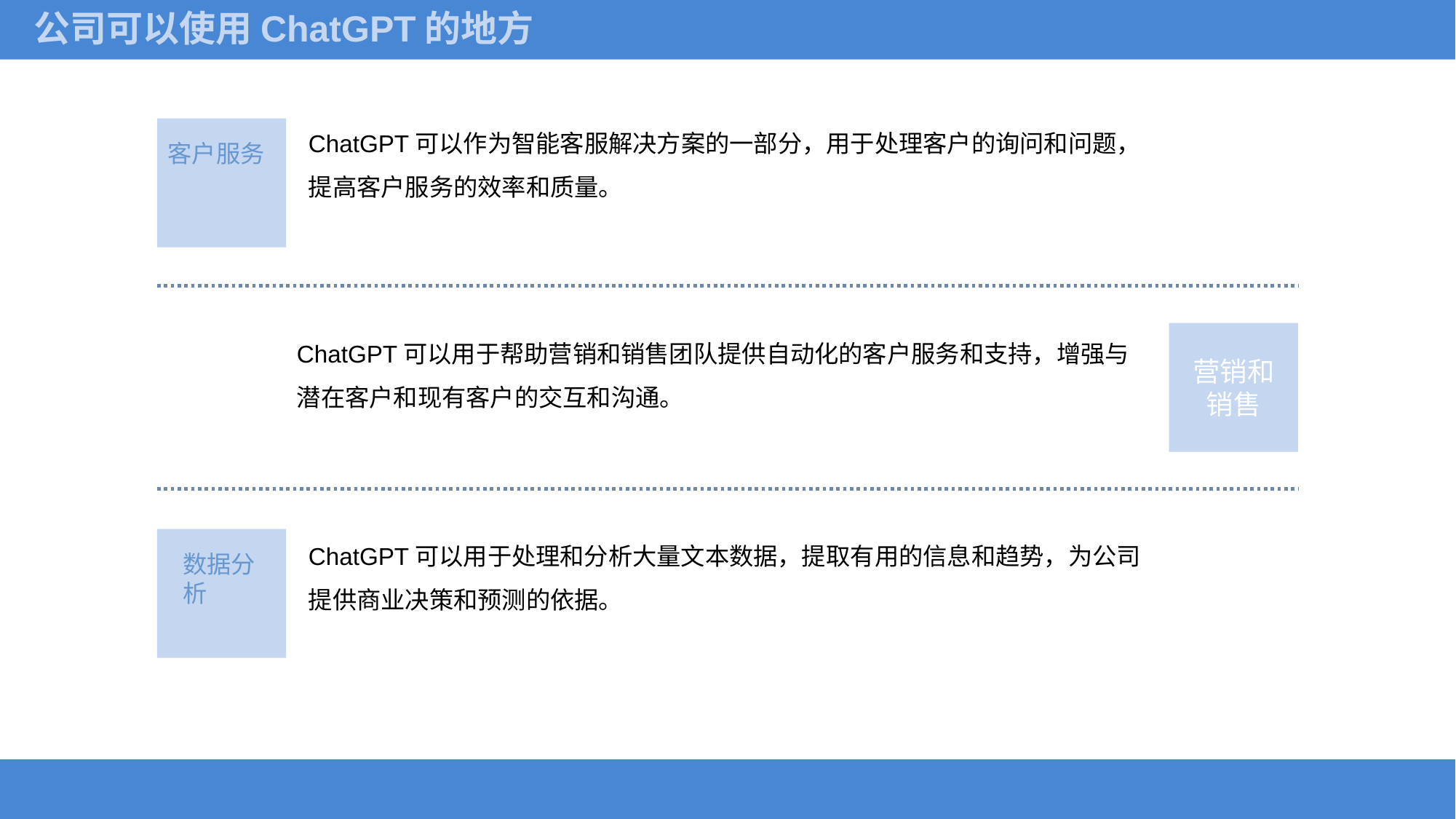

公司可以使用ChatGPT的地方
ChatGPT可以作为智能客服解决方案的一部分，用于处理客户的询问和问题，提高客户服务的效率和质量。

客户服务
ChatGPT可以用于帮助营销和销售团队提供自动化的客户服务和支持，增强与潜在客户和现有客户的交互和沟通。
营销和销售
ChatGPT可以用于处理和分析大量文本数据，提取有用的信息和趋势，为公司提供商业决策和预测的依据。

数据分析